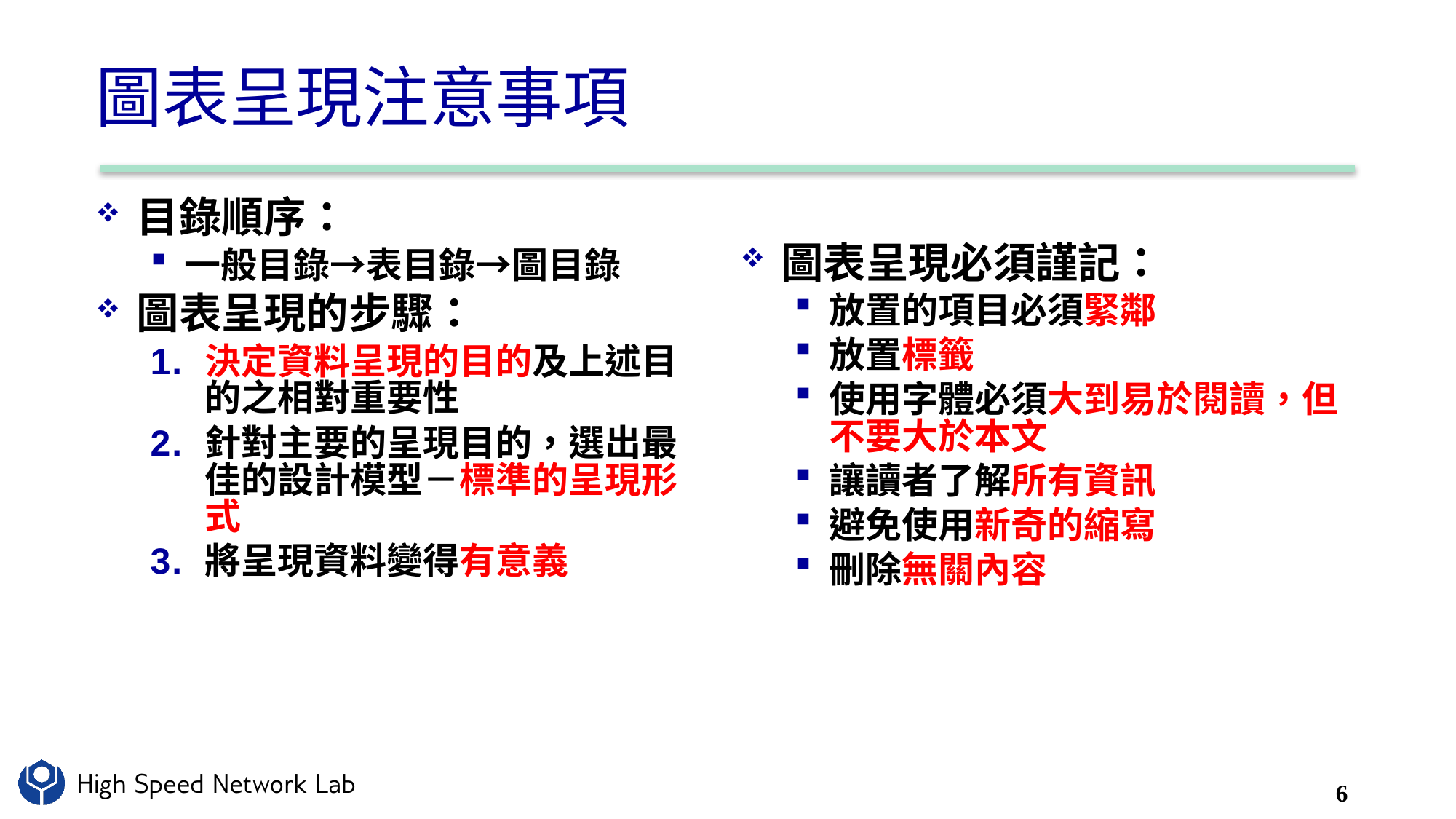

# 圖表呈現注意事項
目錄順序：
一般目錄→表目錄→圖目錄
圖表呈現的步驟：
決定資料呈現的目的及上述目的之相對重要性
針對主要的呈現目的，選出最佳的設計模型－標準的呈現形式
將呈現資料變得有意義

圖表呈現必須謹記：
放置的項目必須緊鄰
放置標籤
使用字體必須大到易於閱讀，但不要大於本文
讓讀者了解所有資訊
避免使用新奇的縮寫
刪除無關內容

6